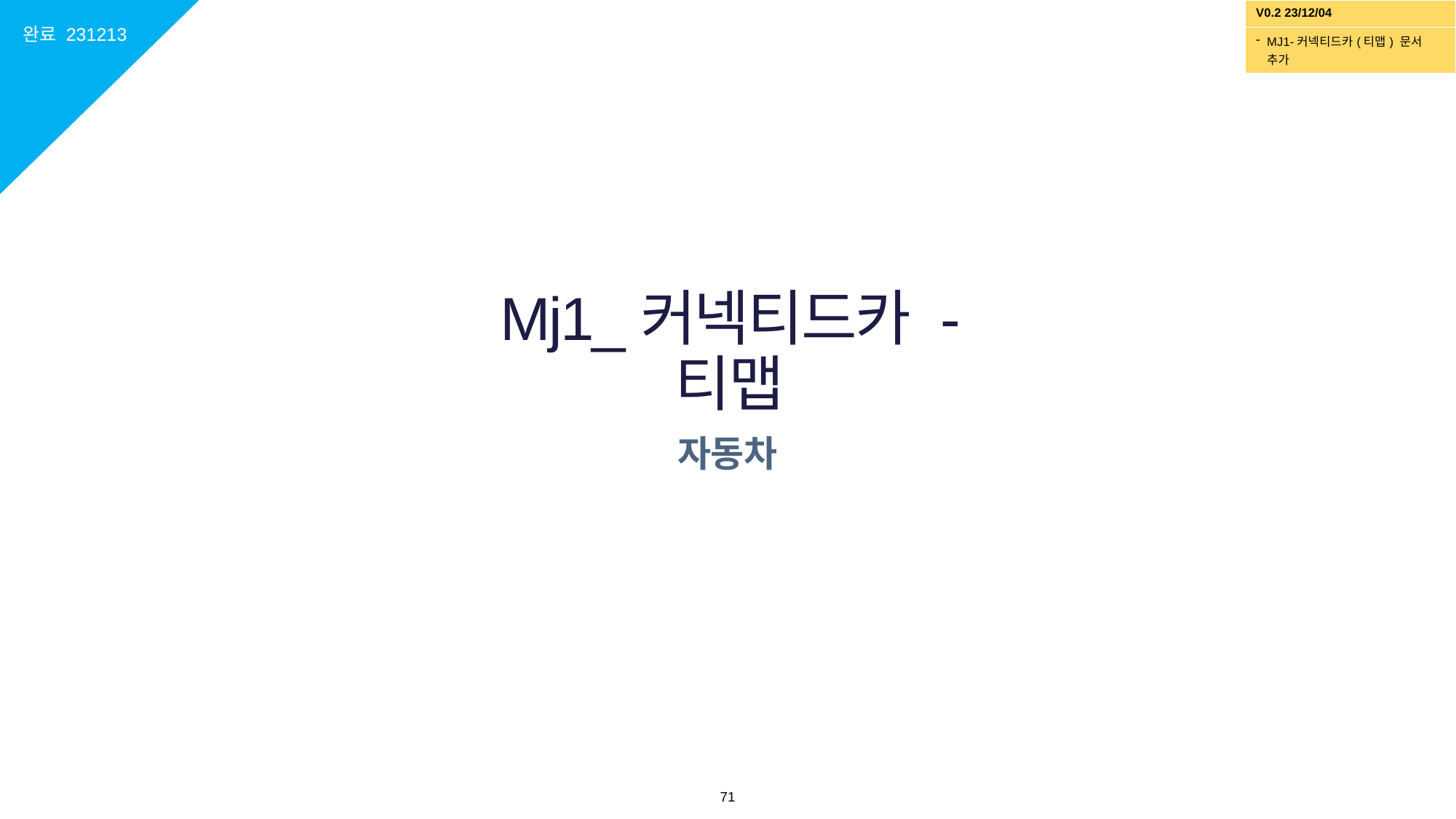

완료 231213
| V0.2 23/12/04 |
| --- |
| MJ1-커넥티드카(티맵) 문서 추가 |
# Mj1_커넥티드카 - 티맵
자동차